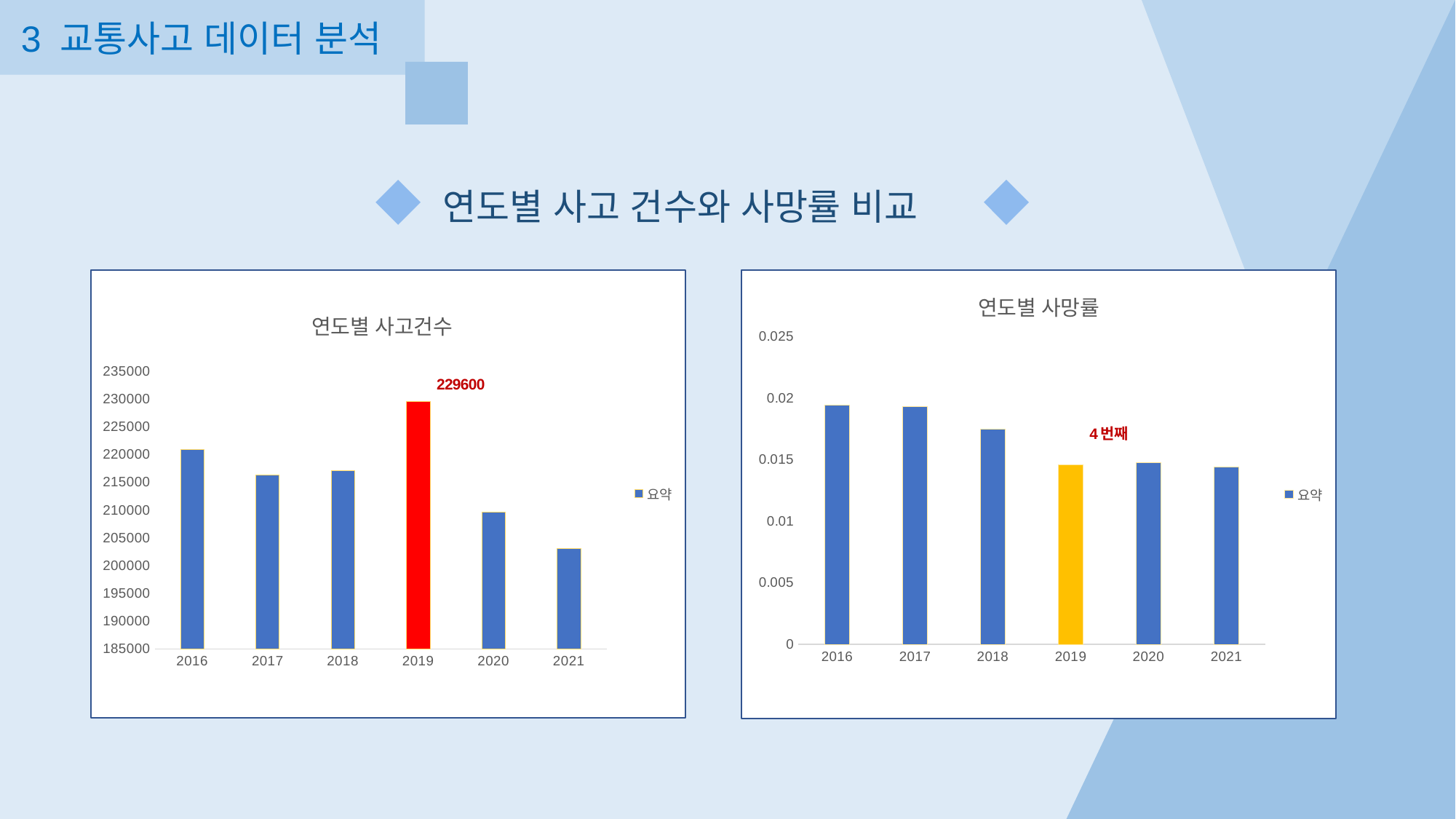

3 교통사고 데이터 분석

연도별 사고 건수와 사망률 비교

### Chart: 연도별 사고건수

| Category |  |
|---|---|
| 2016 | 220917.0 |
| 2017 | 216335.0 |
| 2018 | 217148.0 |
| 2019 | 229600.0 |
| 2020 | 209654.0 |
| 2021 | 203130.0 |

### Chart: 연도별 사망률

| Category |  |
|---|---|
| 2016 | 0.019444413655182357 |
| 2017 | 0.01932922961476728 |
| 2018 | 0.01747122829660422 |
| 2019 | 0.014598019823693995 |
| 2020 | 0.014752107697161562 |
| 2021 | 0.01443725683215171 |